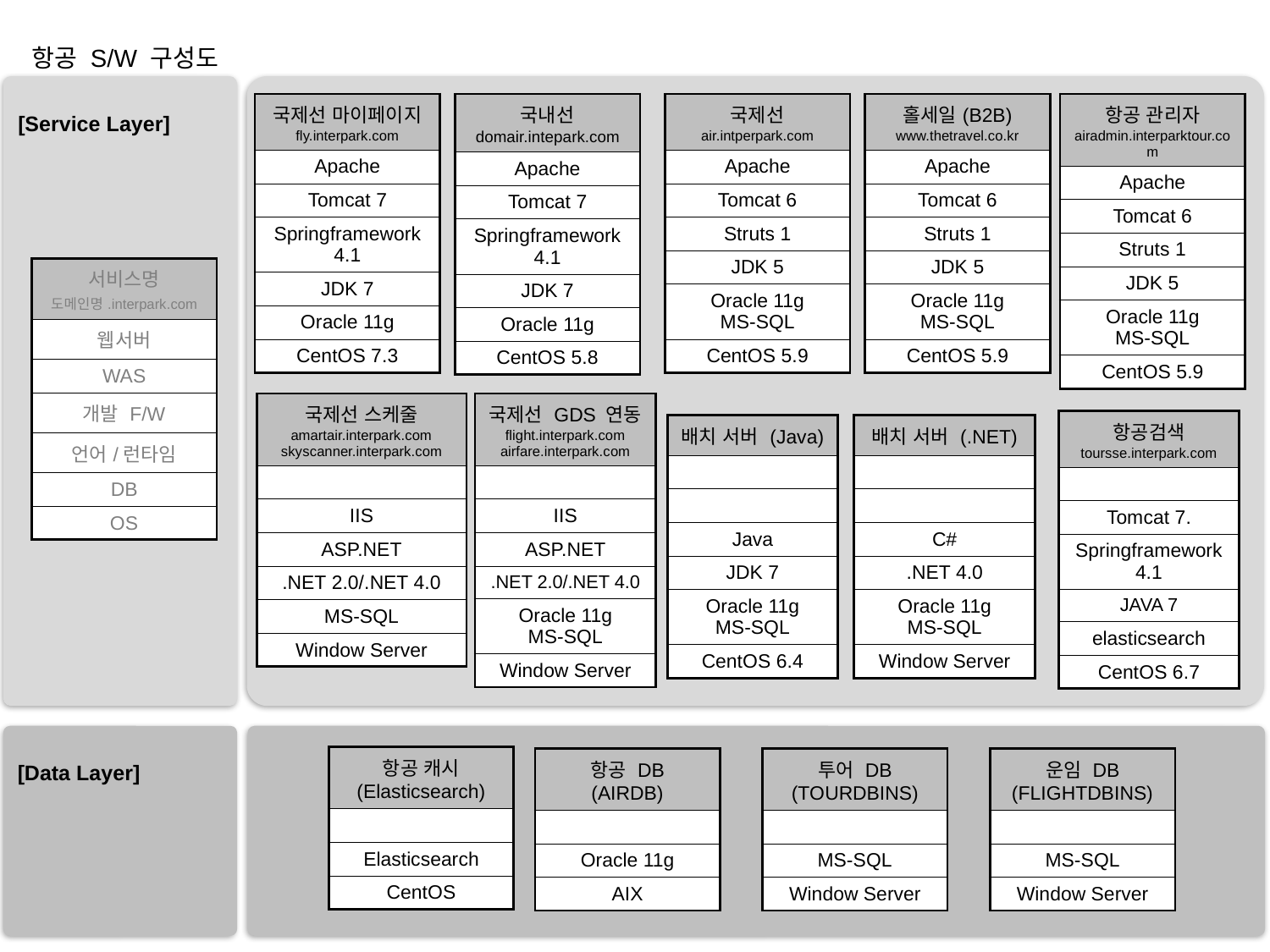

항공 S/W 구성도

[Service Layer]

| 국내선 domair.intepark.com |
| --- |
| Apache |
| Tomcat 7 |
| Springframework 4.1 |
| JDK 7 |
| Oracle 11g |
| CentOS 5.8 |
| 국제선 마이페이지 fly.interpark.com |
| --- |
| Apache |
| Tomcat 7 |
| Springframework 4.1 |
| JDK 7 |
| Oracle 11g |
| CentOS 7.3 |
| 국제선 air.intperpark.com |
| --- |
| Apache |
| Tomcat 6 |
| Struts 1 |
| JDK 5 |
| Oracle 11g MS-SQL |
| CentOS 5.9 |
| 홀세일(B2B) www.thetravel.co.kr |
| --- |
| Apache |
| Tomcat 6 |
| Struts 1 |
| JDK 5 |
| Oracle 11g MS-SQL |
| CentOS 5.9 |
| 항공 관리자 airadmin.interparktour.com |
| --- |
| Apache |
| Tomcat 6 |
| Struts 1 |
| JDK 5 |
| Oracle 11g MS-SQL |
| CentOS 5.9 |
| 서비스명 도메인명.interpark.com |
| --- |
| 웹서버 |
| WAS |
| 개발 F/W |
| 언어/런타임 |
| DB |
| OS |
| 국제선 스케줄 amartair.interpark.com skyscanner.interpark.com |
| --- |
|  |
| IIS |
| ASP.NET |
| .NET 2.0/.NET 4.0 |
| MS-SQL |
| Window Server |
| 국제선 GDS 연동 flight.interpark.com airfare.interpark.com |
| --- |
|  |
| IIS |
| ASP.NET |
| .NET 2.0/.NET 4.0 |
| Oracle 11g MS-SQL |
| Window Server |
| 항공검색 toursse.interpark.com |
| --- |
|  |
| Tomcat 7. |
| Springframework 4.1 |
| JAVA 7 |
| elasticsearch |
| CentOS 6.7 |
| 배치 서버 (Java) |
| --- |
|  |
|  |
| Java |
| JDK 7 |
| Oracle 11g MS-SQL |
| CentOS 6.4 |
| 배치 서버 (.NET) |
| --- |
|  |
|  |
| C# |
| .NET 4.0 |
| Oracle 11g MS-SQL |
| Window Server |

[Data Layer]

| 항공 캐시 (Elasticsearch) |
| --- |
|  |
| Elasticsearch |
| CentOS |
| 항공 DB (AIRDB) |
| --- |
|  |
| Oracle 11g |
| AIX |
| 투어 DB (TOURDBINS) |
| --- |
|  |
| MS-SQL |
| Window Server |
| 운임 DB (FLIGHTDBINS) |
| --- |
|  |
| MS-SQL |
| Window Server |